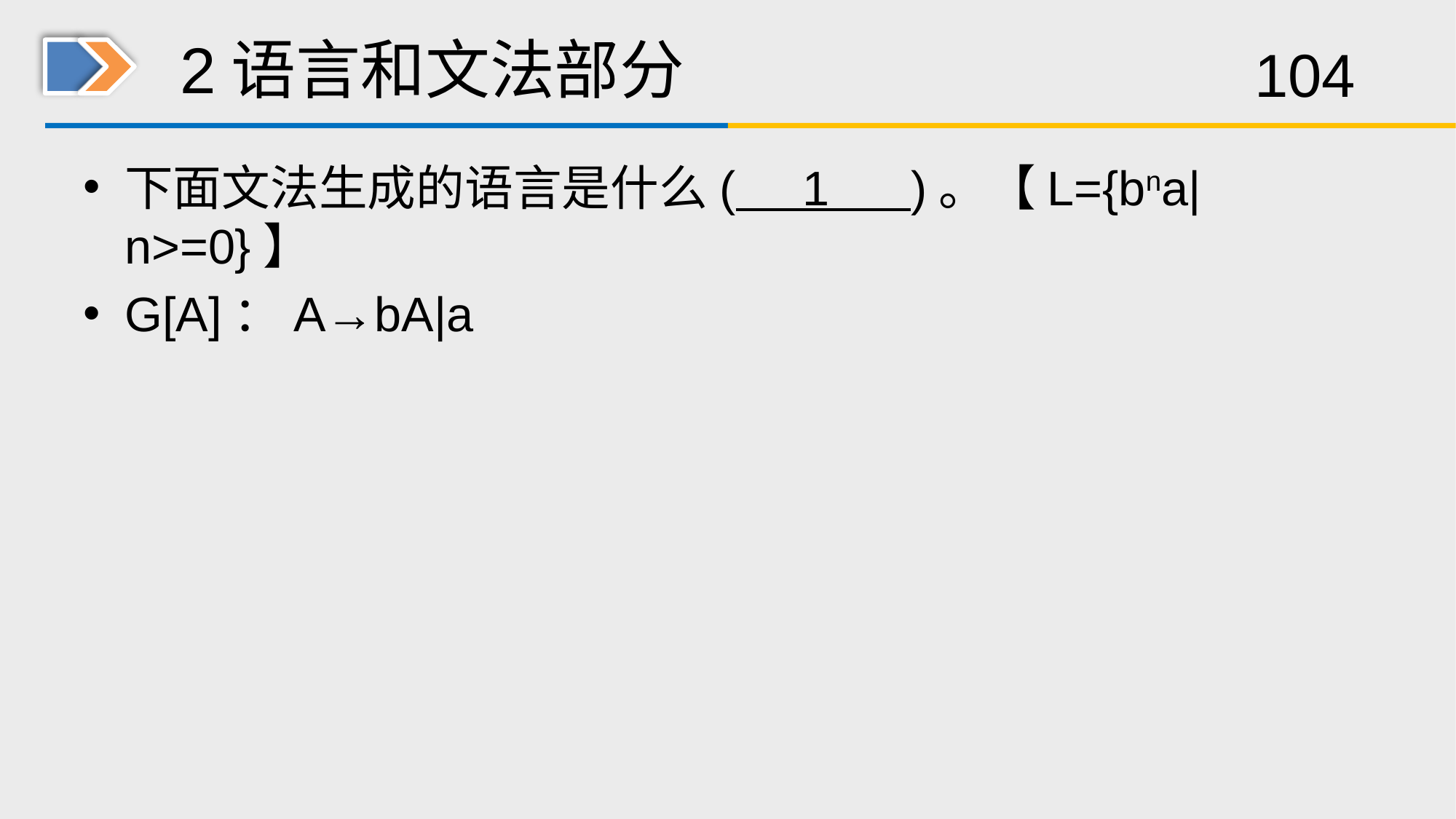

# 2语言和文法部分
104
下面文法生成的语言是什么(     1      )。【L={bna|n>=0}】
G[A]：A→bA|a